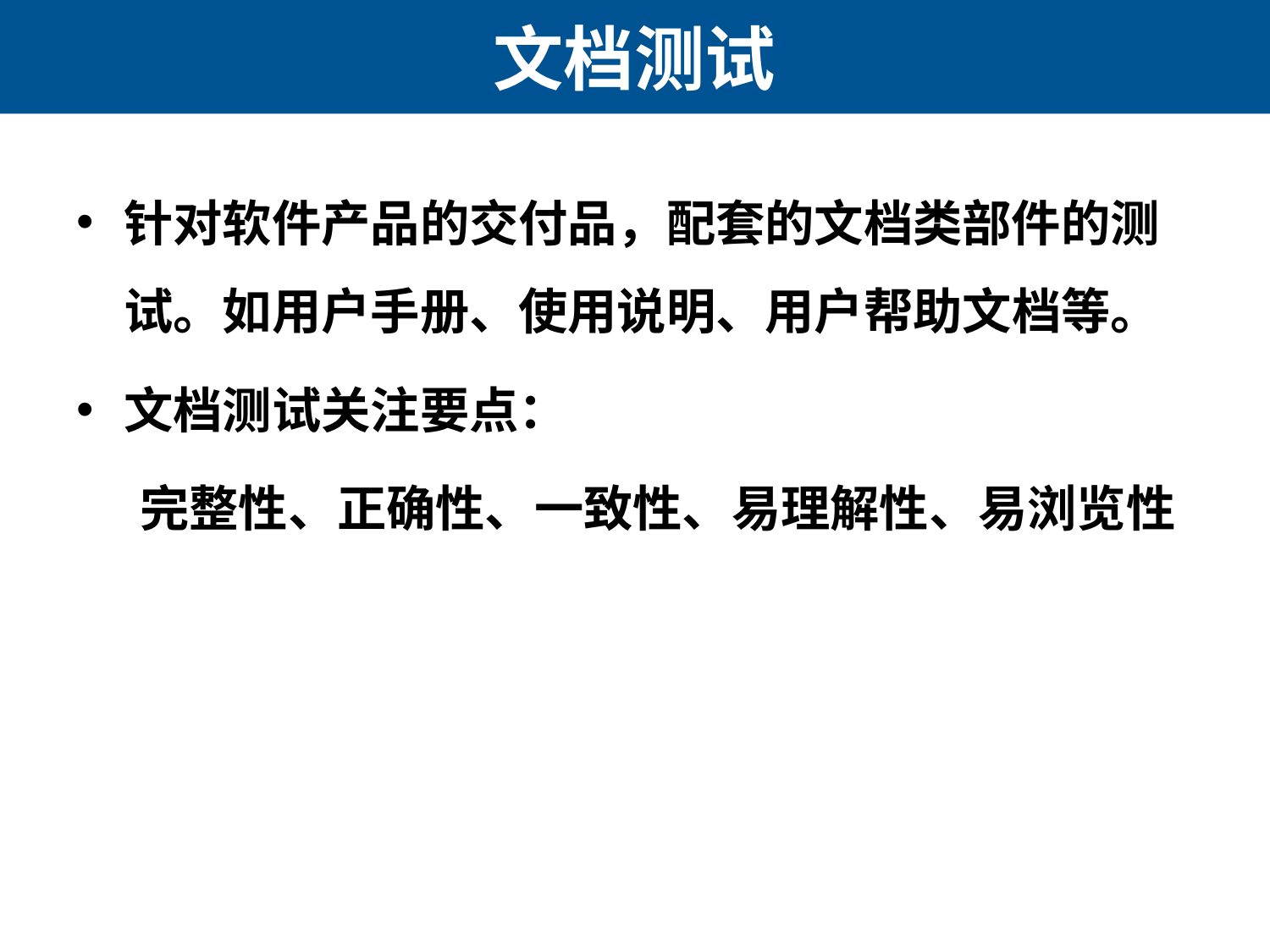

# 文档测试
针对软件产品的交付品，配套的文档类部件的测试。如用户手册、使用说明、用户帮助文档等。
文档测试关注要点：
完整性、正确性、一致性、易理解性、易浏览性